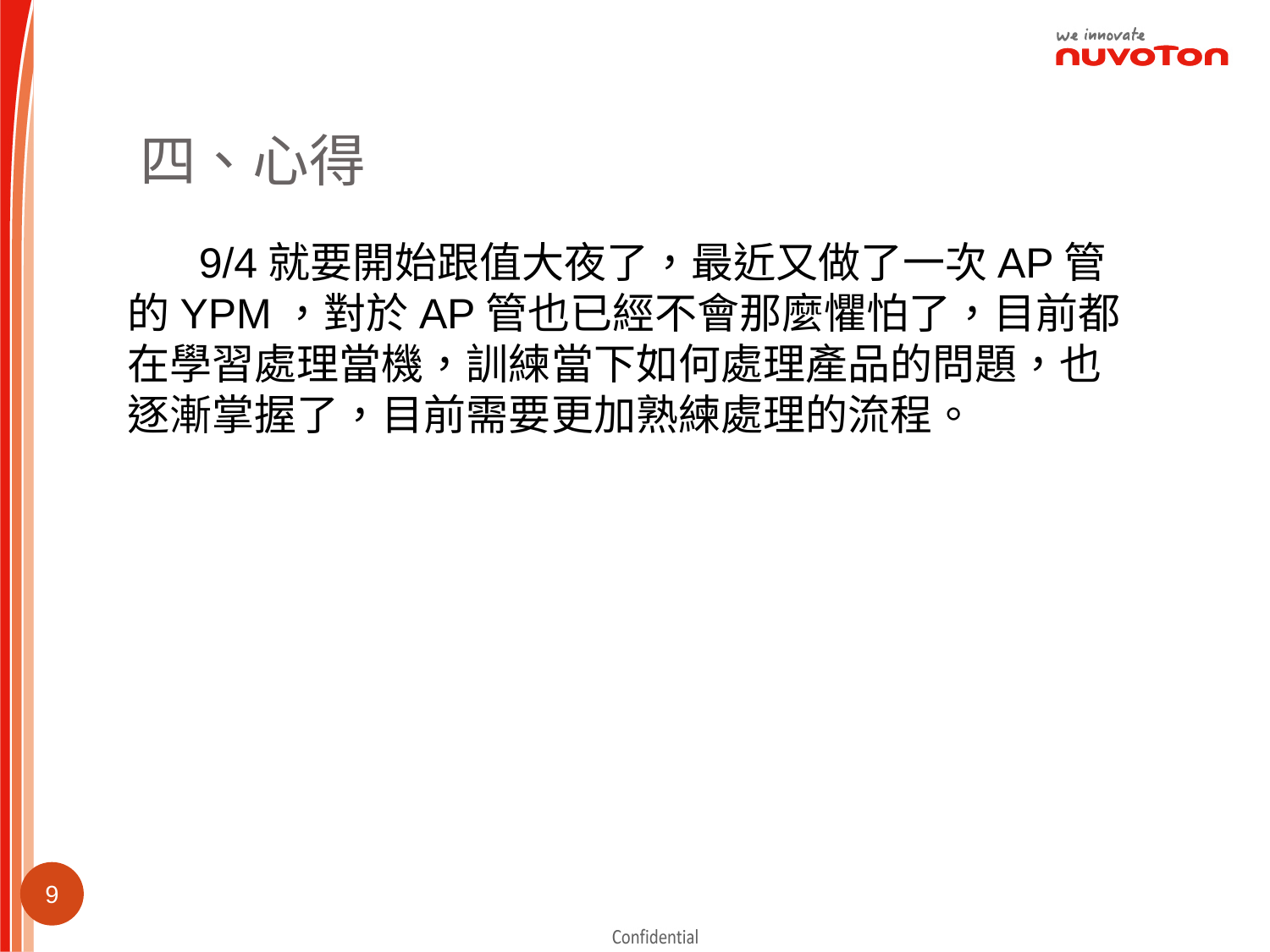

# 四、心得
      9/4就要開始跟值大夜了，最近又做了一次AP管的YPM，對於AP管也已經不會那麼懼怕了，目前都在學習處理當機，訓練當下如何處理產品的問題，也逐漸掌握了，目前需要更加熟練處理的流程。

9